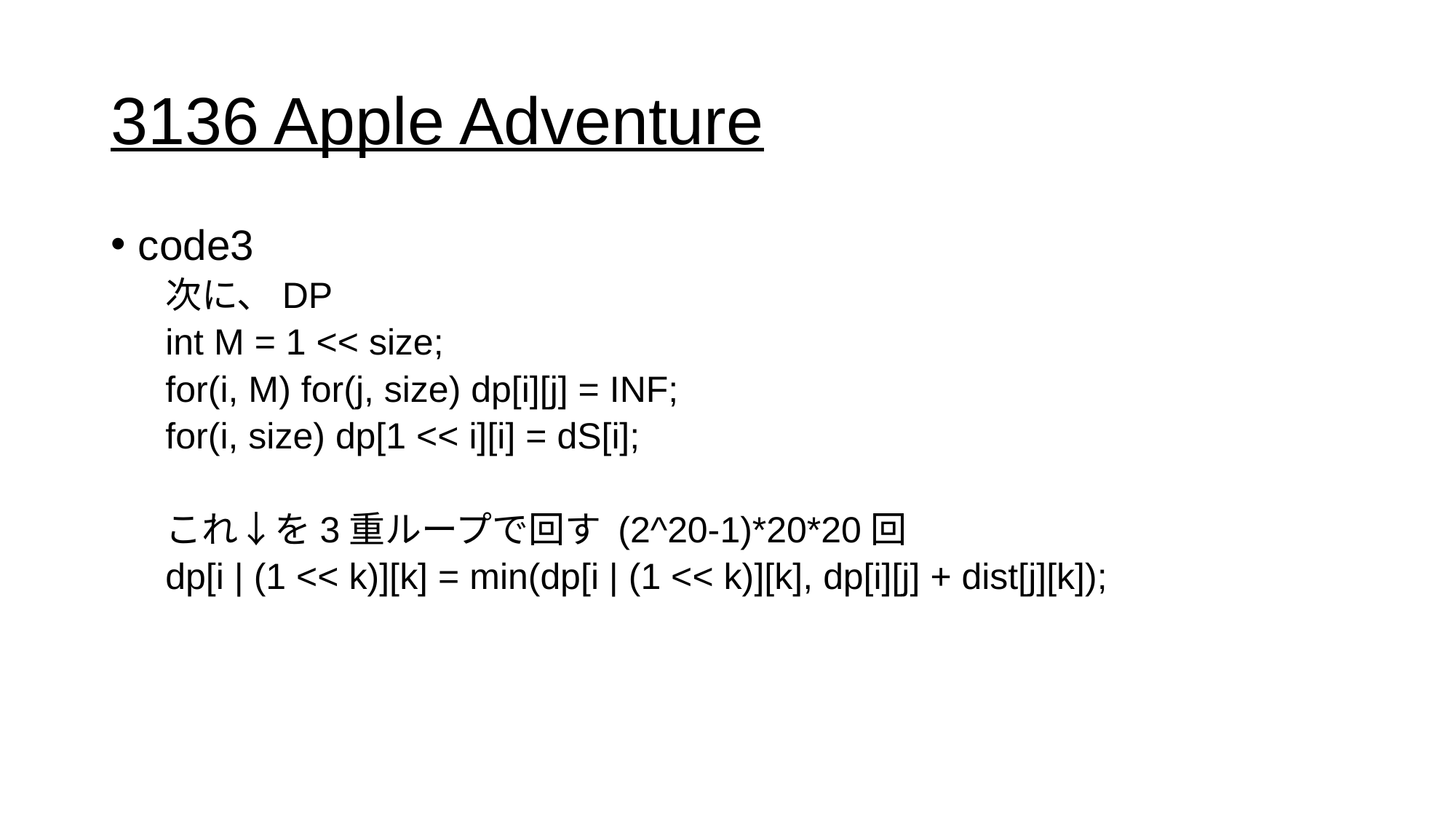

# 3136 Apple Adventure
code3
次に、DP
int M = 1 << size;
for(i, M) for(j, size) dp[i][j] = INF;
for(i, size) dp[1 << i][i] = dS[i];

これ↓を3重ループで回す (2^20-1)*20*20回
dp[i | (1 << k)][k] = min(dp[i | (1 << k)][k], dp[i][j] + dist[j][k]);